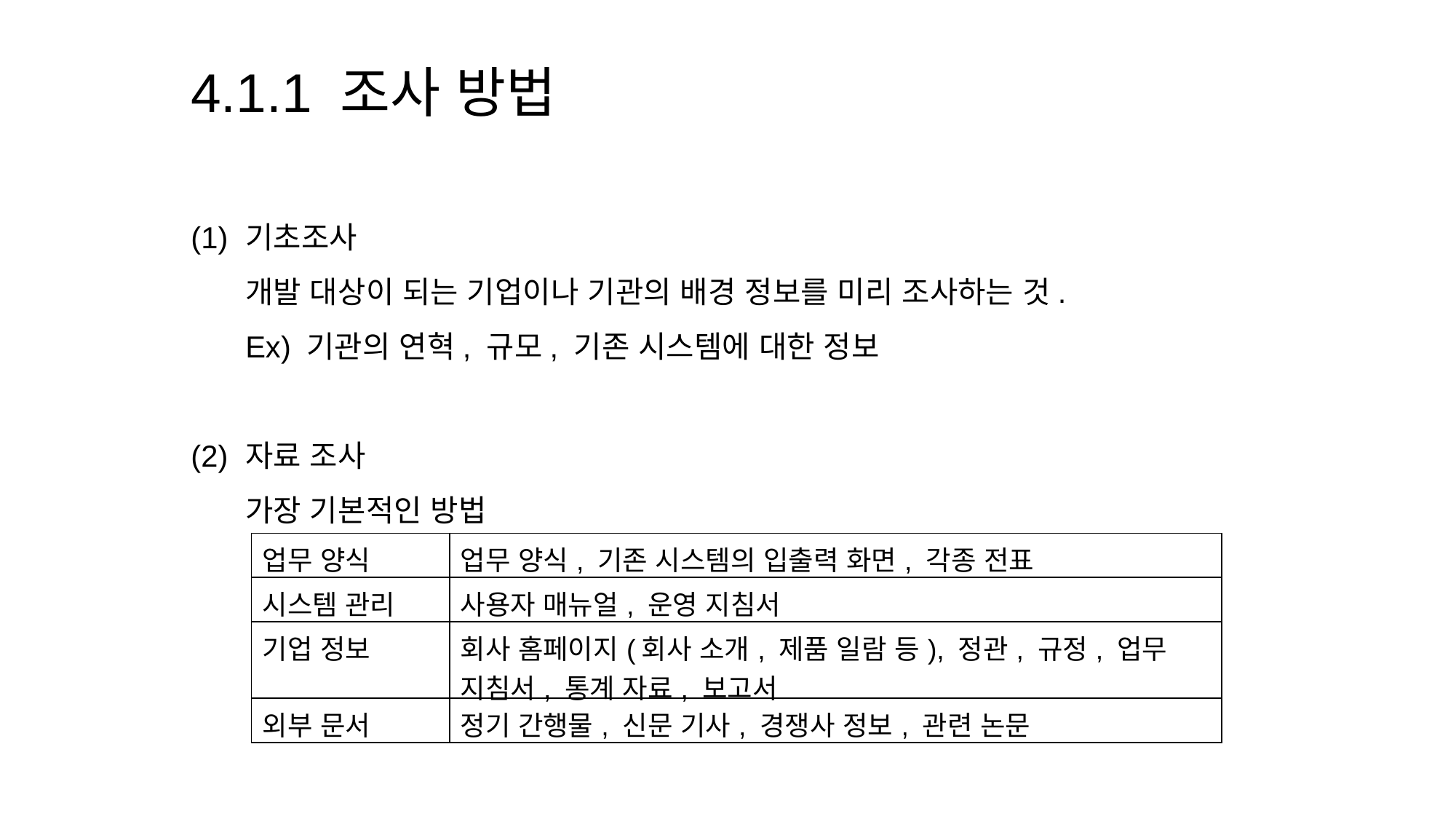

4.1.1 조사 방법
기초조사
개발 대상이 되는 기업이나 기관의 배경 정보를 미리 조사하는 것.
Ex) 기관의 연혁, 규모, 기존 시스템에 대한 정보

자료 조사
가장 기본적인 방법

| 업무 양식 | 업무 양식, 기존 시스템의 입출력 화면, 각종 전표 |
| --- | --- |
| 시스템 관리 | 사용자 매뉴얼, 운영 지침서 |
| 기업 정보 | 회사 홈페이지(회사 소개, 제품 일람 등), 정관, 규정, 업무 지침서, 통계 자료, 보고서 |
| 외부 문서 | 정기 간행물, 신문 기사, 경쟁사 정보, 관련 논문 |